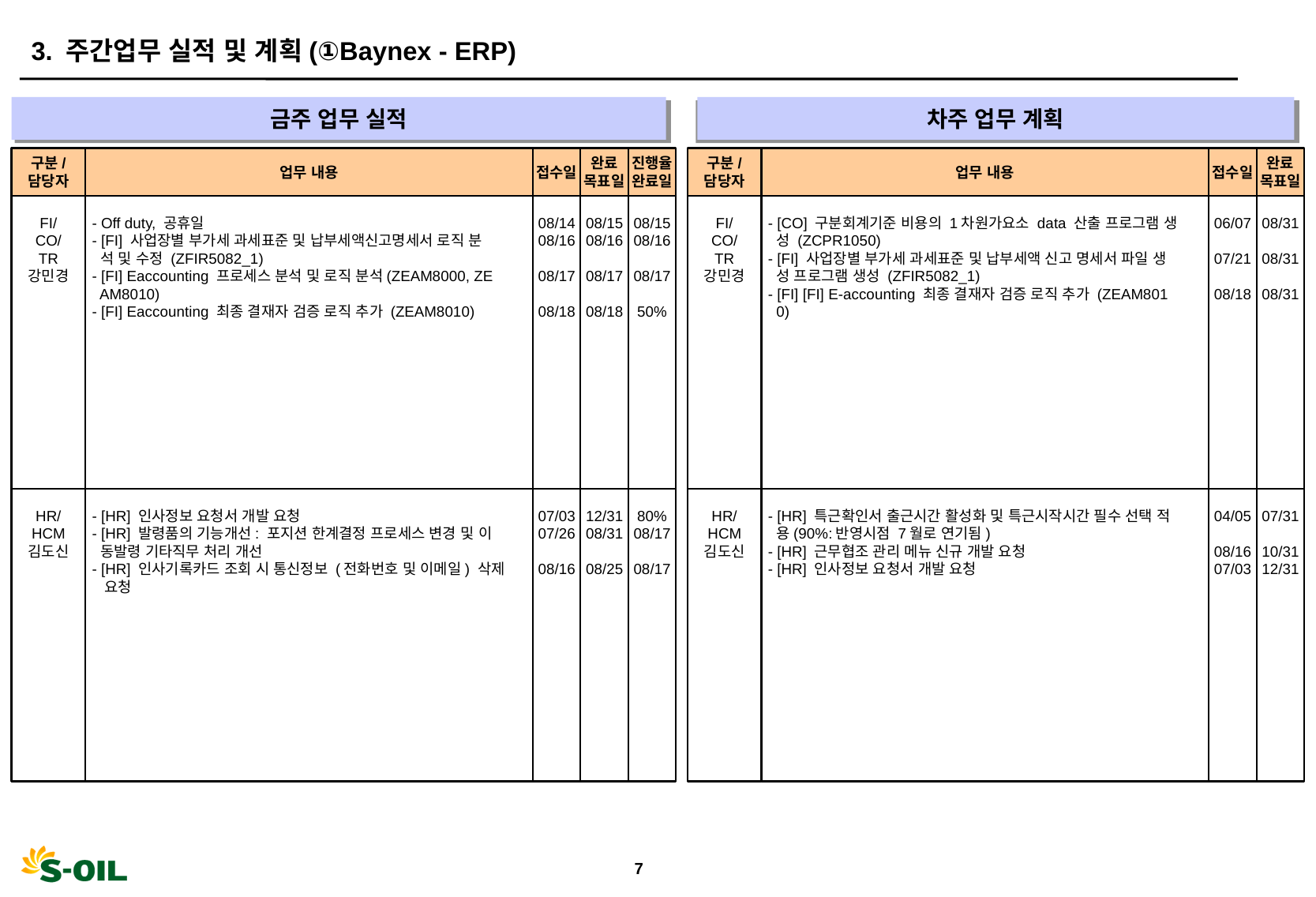

3. 주간업무 실적 및 계획(①Baynex - ERP)
금주 업무 실적
차주 업무 계획
" "
" "
구분/
담당자
업무 내용
접수일
완료
목표일
진행율
완료일
구분/
담당자
업무 내용
접수일
완료
목표일
FI/
CO/
TR
강민경

- Off duty, 공휴일
- [FI] 사업장별 부가세 과세표준 및 납부세액신고명세서 로직 분
  석 및 수정 (ZFIR5082_1)
- [FI] Eaccounting 프로세스 분석 및 로직 분석(ZEAM8000, ZE
  AM8010)
- [FI] Eaccounting 최종 결재자 검증 로직 추가 (ZEAM8010)
08/14
08/16
08/17
08/18
08/15
08/16
08/17
08/18
08/15
08/16
08/17
50%
FI/
CO/
TR
강민경

- [CO] 구분회계기준 비용의 1차원가요소 data 산출 프로그램 생
  성 (ZCPR1050)
- [FI] 사업장별 부가세 과세표준 및 납부세액 신고 명세서 파일 생
  성 프로그램 생성 (ZFIR5082_1)
- [FI] [FI] E-accounting 최종 결재자 검증 로직 추가 (ZEAM801
  0)
06/07
07/21
08/18
08/31
08/31
08/31
HR/
HCM
김도신

- [HR] 인사정보 요청서 개발 요청
- [HR] 발령품의 기능개선: 포지션 한계결정 프로세스 변경 및 이
  동발령 기타직무 처리 개선
- [HR] 인사기록카드 조회 시 통신정보 (전화번호 및 이메일) 삭제
   요청
07/03
07/26
08/16
12/31
08/31
08/25
80%
08/17
08/17
HR/
HCM
김도신

- [HR] 특근확인서 출근시간 활성화 및 특근시작시간 필수 선택 적
  용(90%:반영시점 7월로 연기됨)
- [HR] 근무협조 관리 메뉴 신규 개발 요청
- [HR] 인사정보 요청서 개발 요청
04/05
08/16
07/03
07/31
10/31
12/31